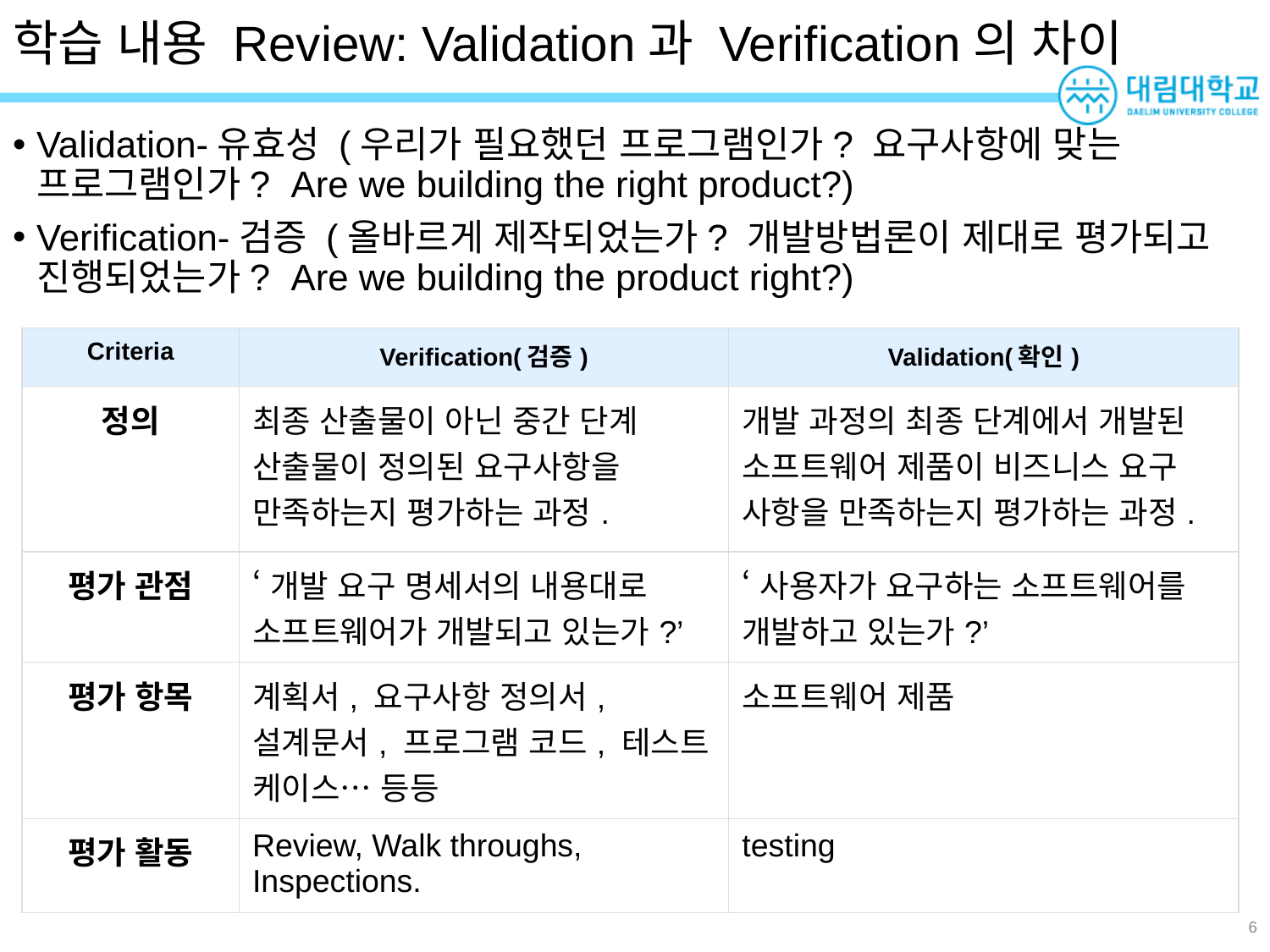

# 학습 내용 Review: Validation과 Verification의 차이
Validation-유효성 (우리가 필요했던 프로그램인가? 요구사항에 맞는 프로그램인가?  Are we building the right product?)
Verification-검증 (올바르게 제작되었는가? 개발방법론이 제대로 평가되고 진행되었는가?  Are we building the product right?)

| Criteria | Verification(검증) | Validation(확인) |
| --- | --- | --- |
| 정의 | 최종 산출물이 아닌 중간 단계 산출물이 정의된 요구사항을 만족하는지 평가하는 과정. | 개발 과정의 최종 단계에서 개발된 소프트웨어 제품이 비즈니스 요구 사항을 만족하는지 평가하는 과정. |
| 평가 관점 | ‘개발 요구 명세서의 내용대로 소프트웨어가 개발되고 있는가?’ | ‘사용자가 요구하는 소프트웨어를 개발하고 있는가?’ |
| 평가 항목 | 계획서, 요구사항 정의서, 설계문서, 프로그램 코드, 테스트 케이스… 등등 | 소프트웨어 제품 |
| 평가 활동 | Review, Walk throughs, Inspections. | testing |
6